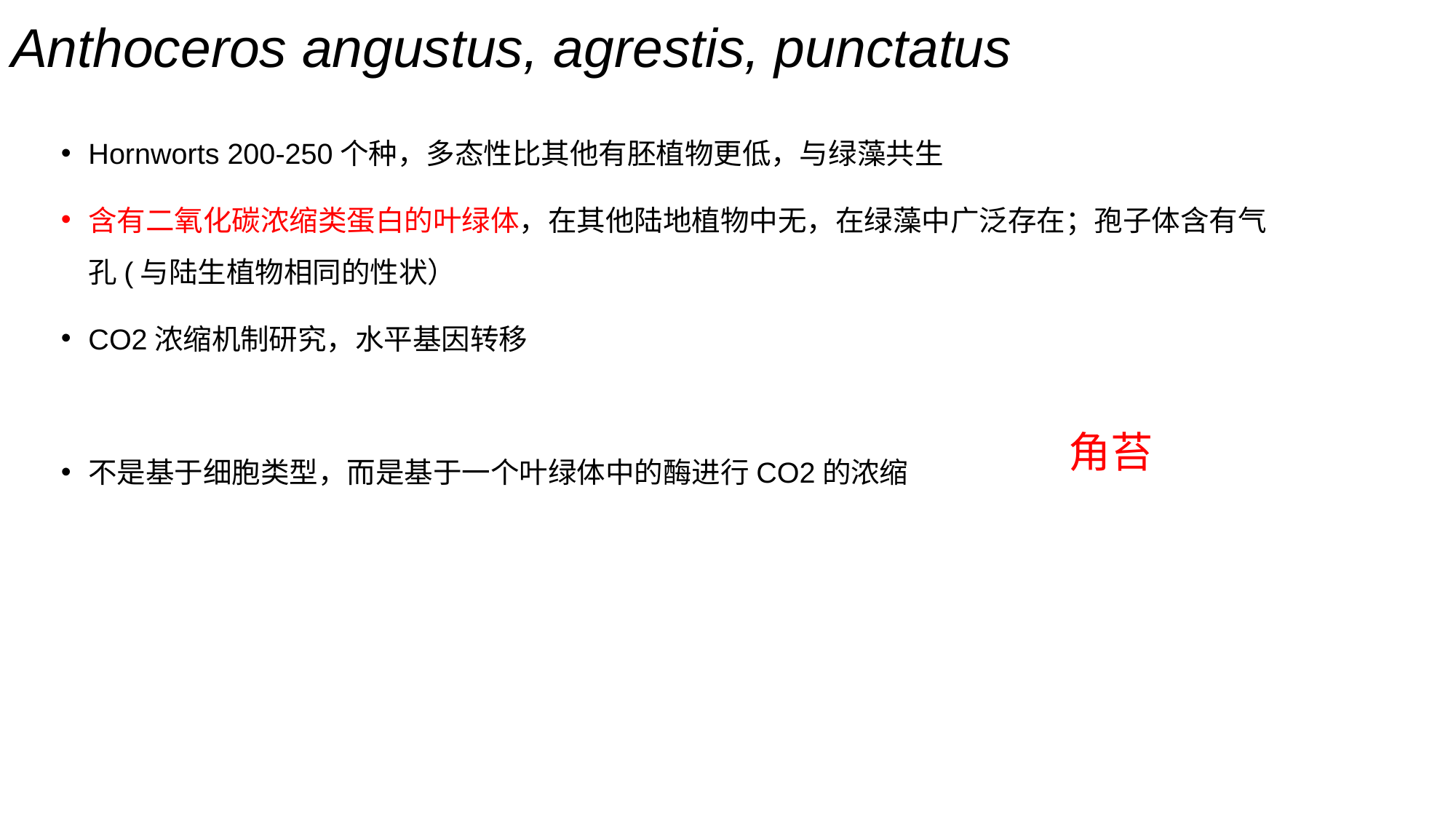

# Anthoceros angustus, agrestis, punctatus
Hornworts 200-250个种，多态性比其他有胚植物更低，与绿藻共生
含有二氧化碳浓缩类蛋白的叶绿体，在其他陆地植物中无，在绿藻中广泛存在；孢子体含有气孔(与陆生植物相同的性状）
CO2浓缩机制研究，水平基因转移

不是基于细胞类型，而是基于一个叶绿体中的酶进行CO2的浓缩

角苔